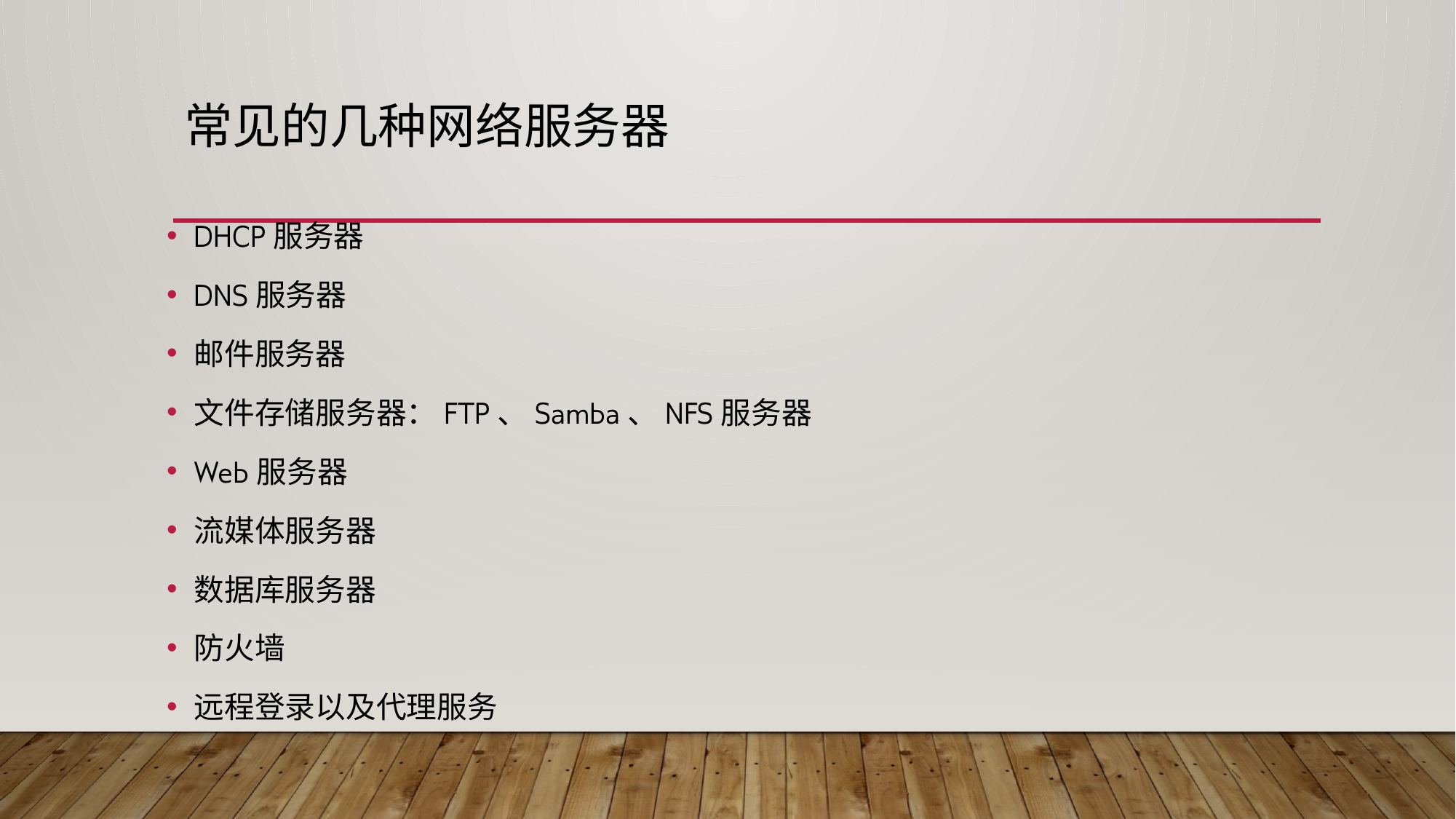

# 常见的几种网络服务器
DHCP服务器
DNS服务器
邮件服务器
文件存储服务器：FTP、Samba、NFS服务器
Web服务器
流媒体服务器
数据库服务器
防火墙
远程登录以及代理服务